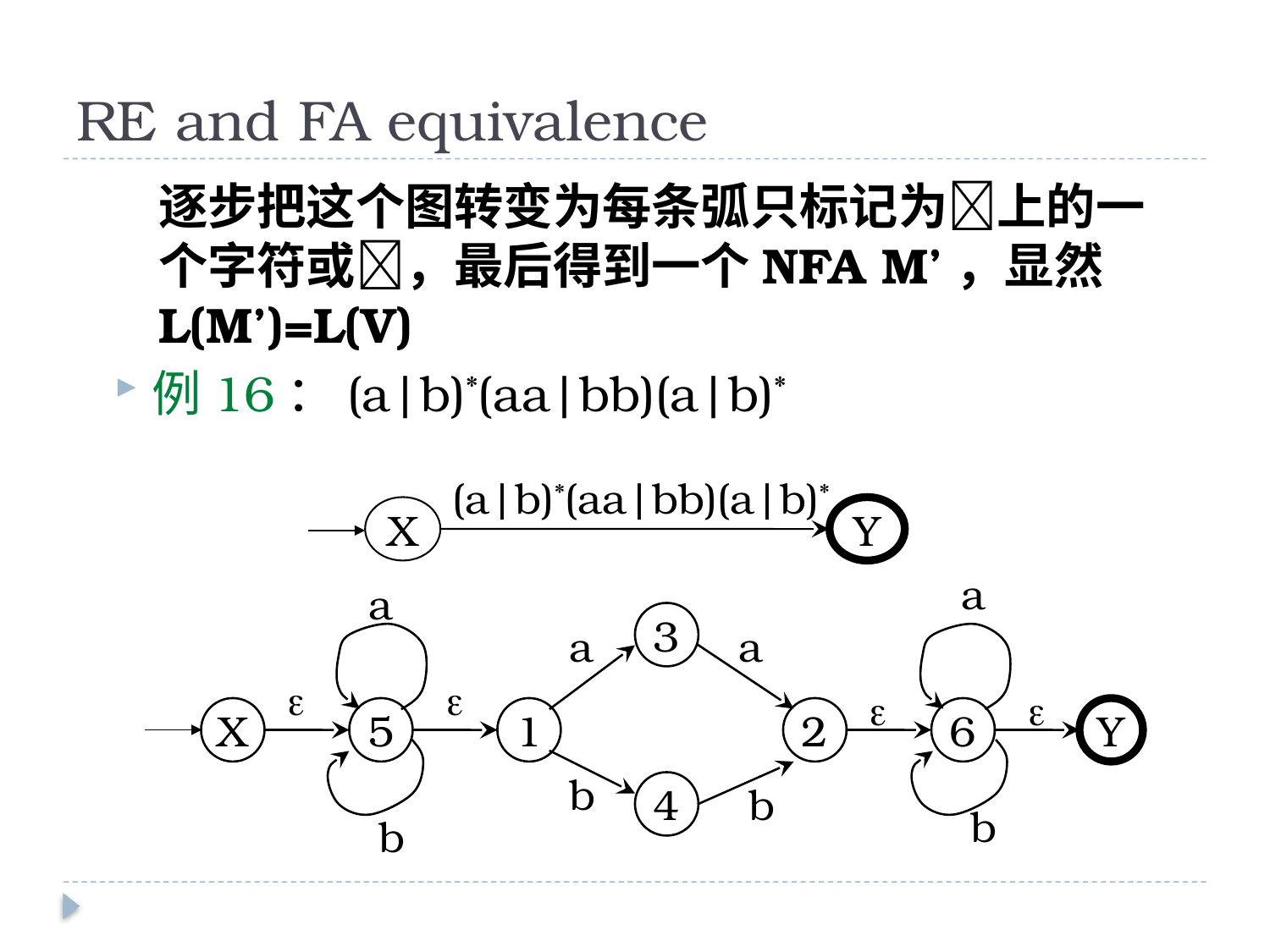

# RE and FA equivalence
逐步把这个图转变为每条弧只标记为Σ上的一个字符或ε，最后得到一个NFA M’，显然L(M’)=L(V)
例16：(a|b)*(aa|bb)(a|b)*

(a|b)*(aa|bb)(a|b)*
X
Y

a
a
3
a
a

ε
ε
ε
ε
X
5
1
2
6
Y

b

4
b
b
b